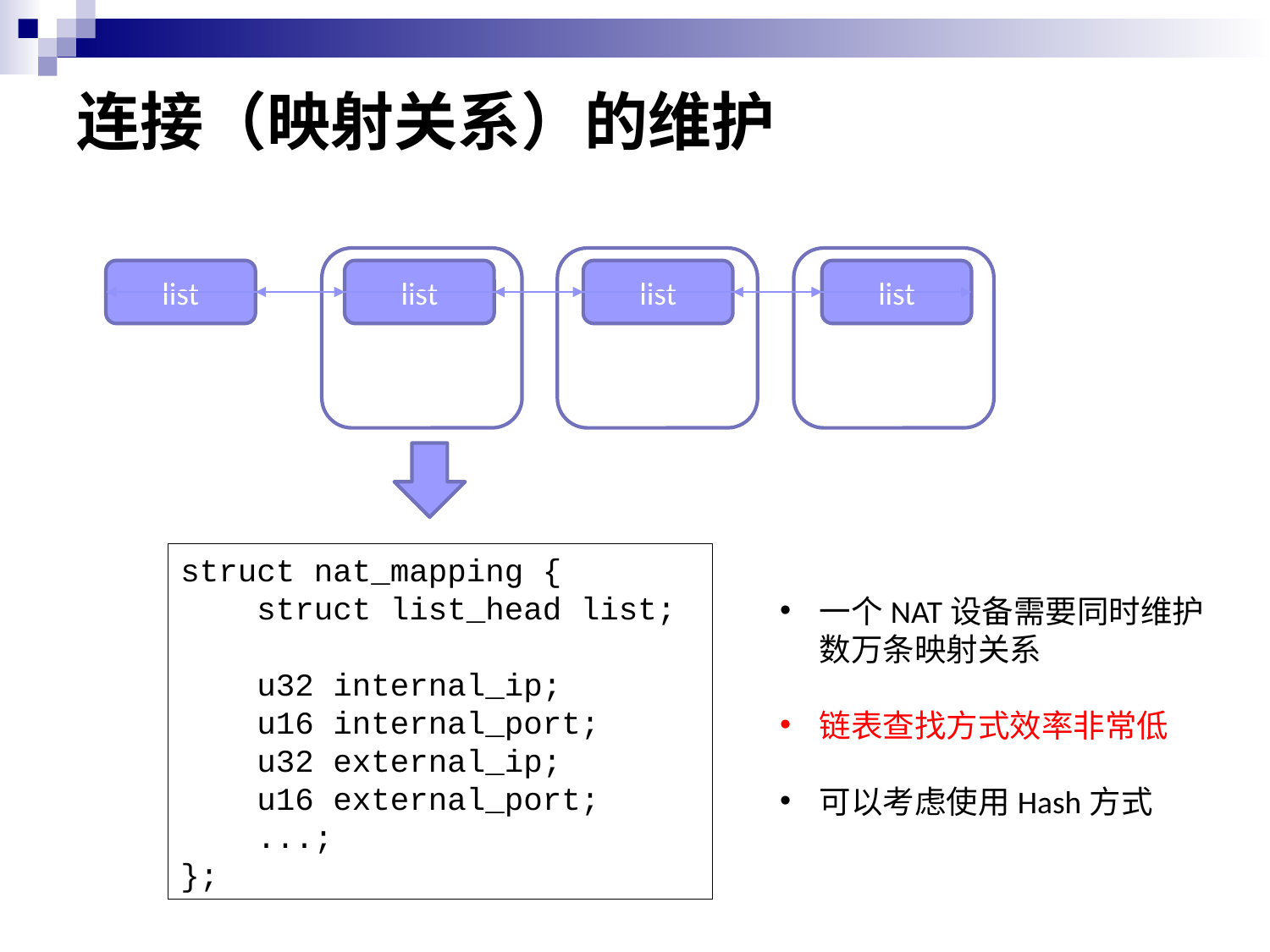

# 连接（映射关系）的维护

list
list
list
list

struct nat_mapping {
    struct list_head list;

    u32 internal_ip;
    u16 internal_port;
    u32 external_ip;
    u16 external_port;
    ...;
};
一个NAT设备需要同时维护数万条映射关系

链表查找方式效率非常低

可以考虑使用Hash方式
11